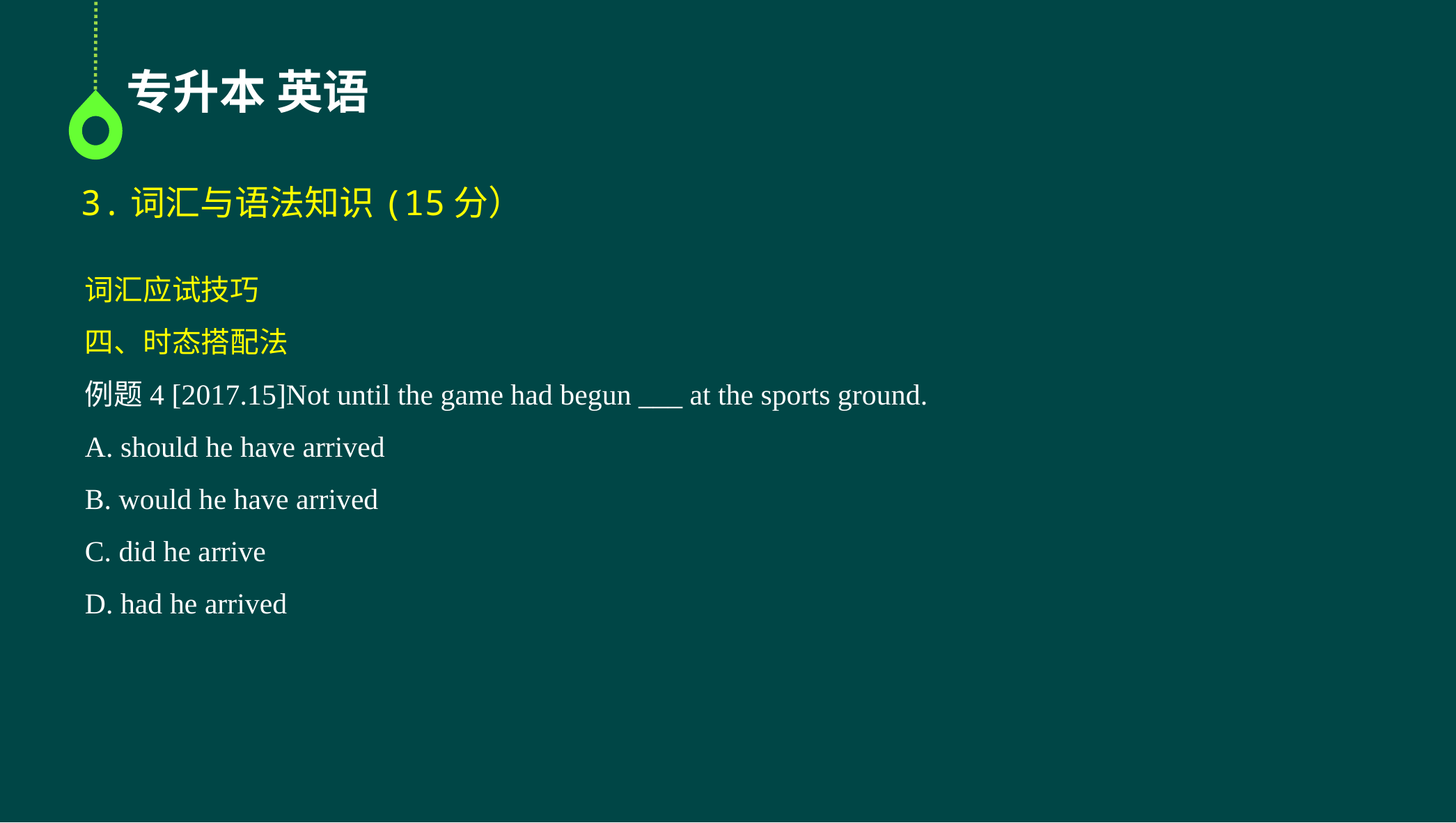

专升本 英语
3.词汇与语法知识(15分）
词汇应试技巧
四、时态搭配法
例题4 [2017.15]Not until the game had begun ___ at the sports ground.
A. should he have arrived
B. would he have arrived
C. did he arrive
D. had he arrived